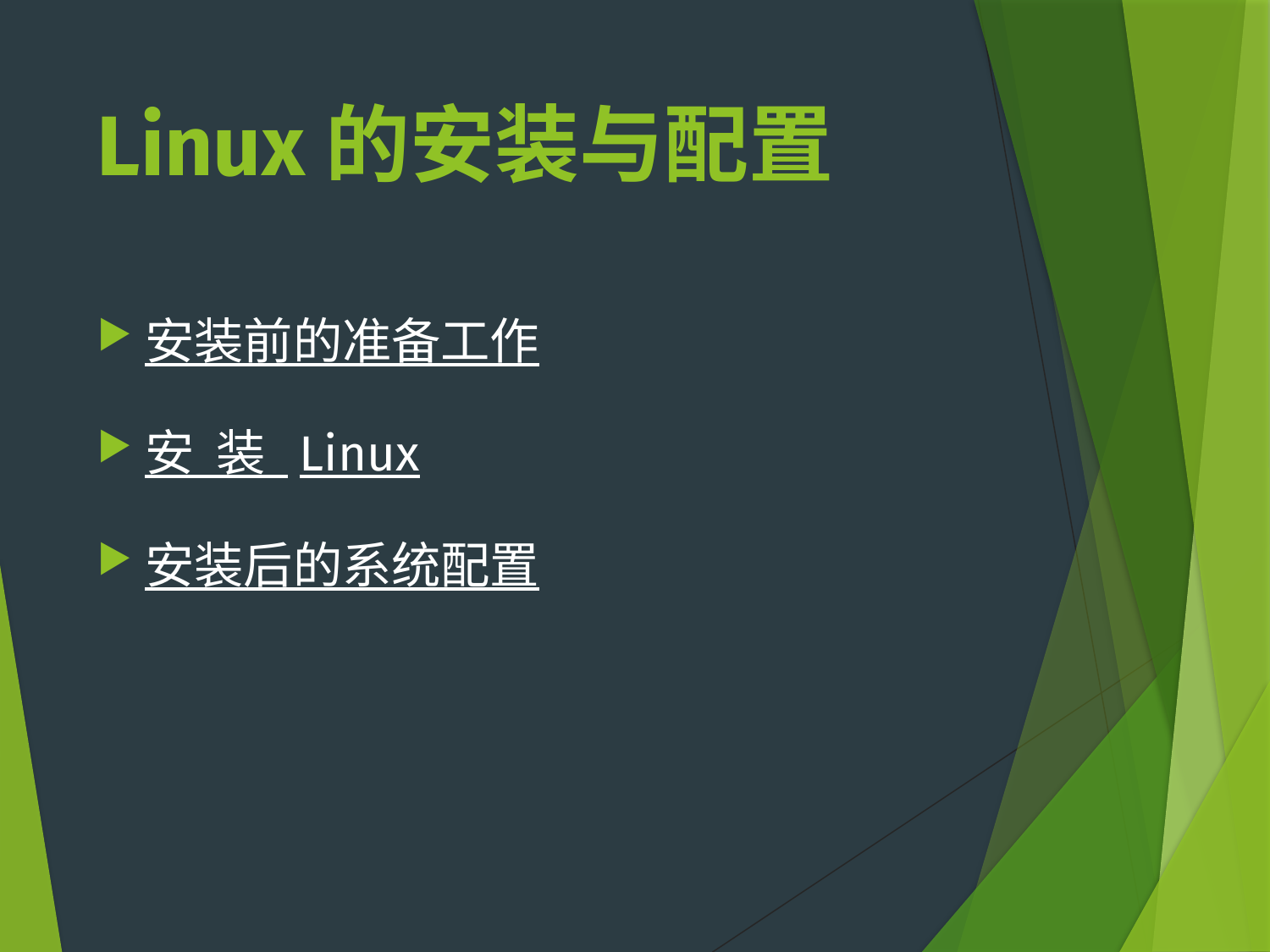

# Linux的安装与配置
安装前的准备工作
安  装  Linux
安装后的系统配置